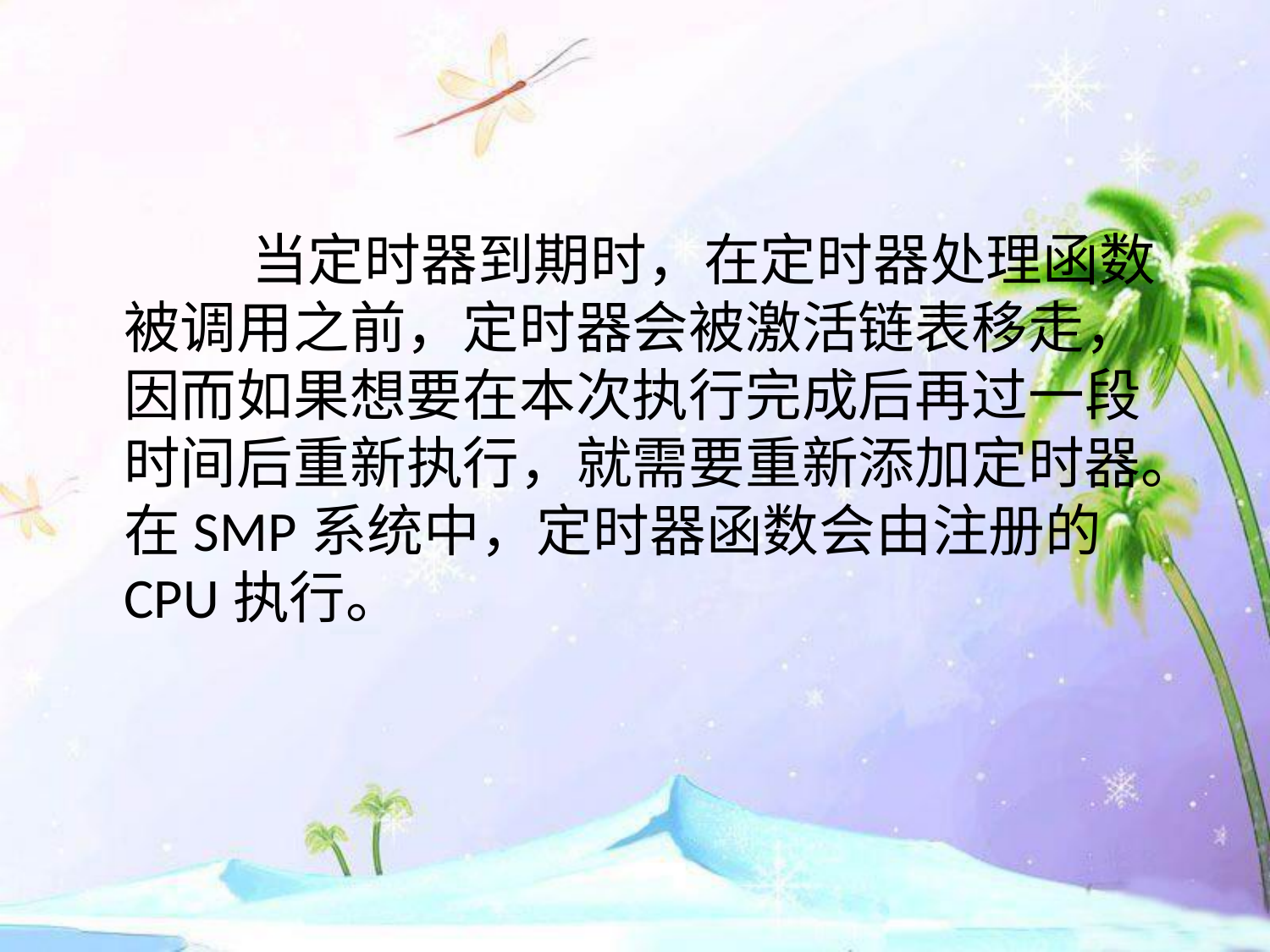

当定时器到期时，在定时器处理函数被调用之前，定时器会被激活链表移走，因而如果想要在本次执行完成后再过一段时间后重新执行，就需要重新添加定时器。在SMP系统中，定时器函数会由注册的CPU执行。